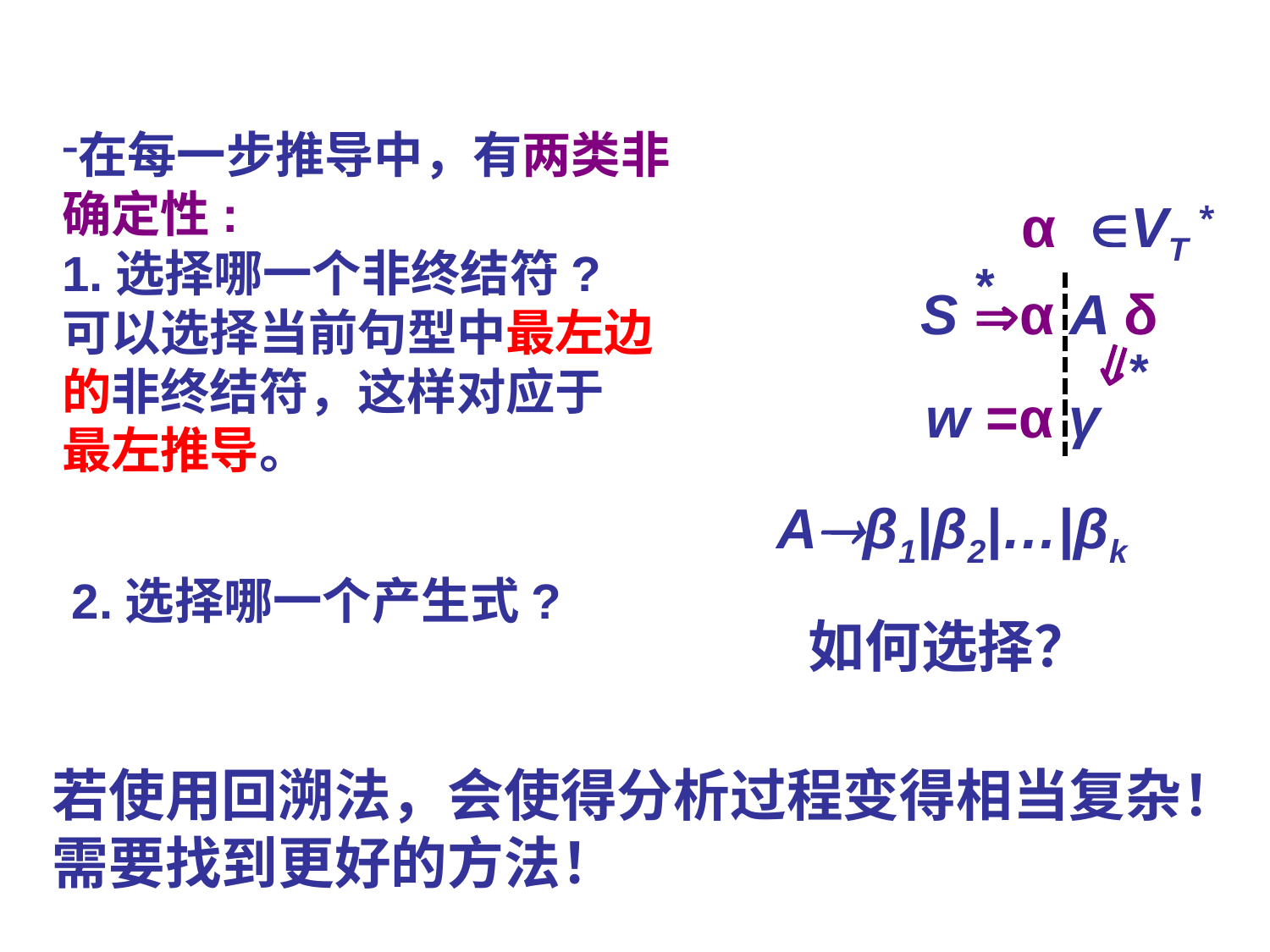

在每一步推导中，有两类非确定性:
1.选择哪一个非终结符?
可以选择当前句型中最左边的非终结符，这样对应于
最左推导。

α ∈VT *
*
S ⇒α A δ
*
⇒
w =α γ
A→β1|β2|…|βk
2.选择哪一个产生式?
如何选择？
若使用回溯法，会使得分析过程变得相当复杂！
需要找到更好的方法！